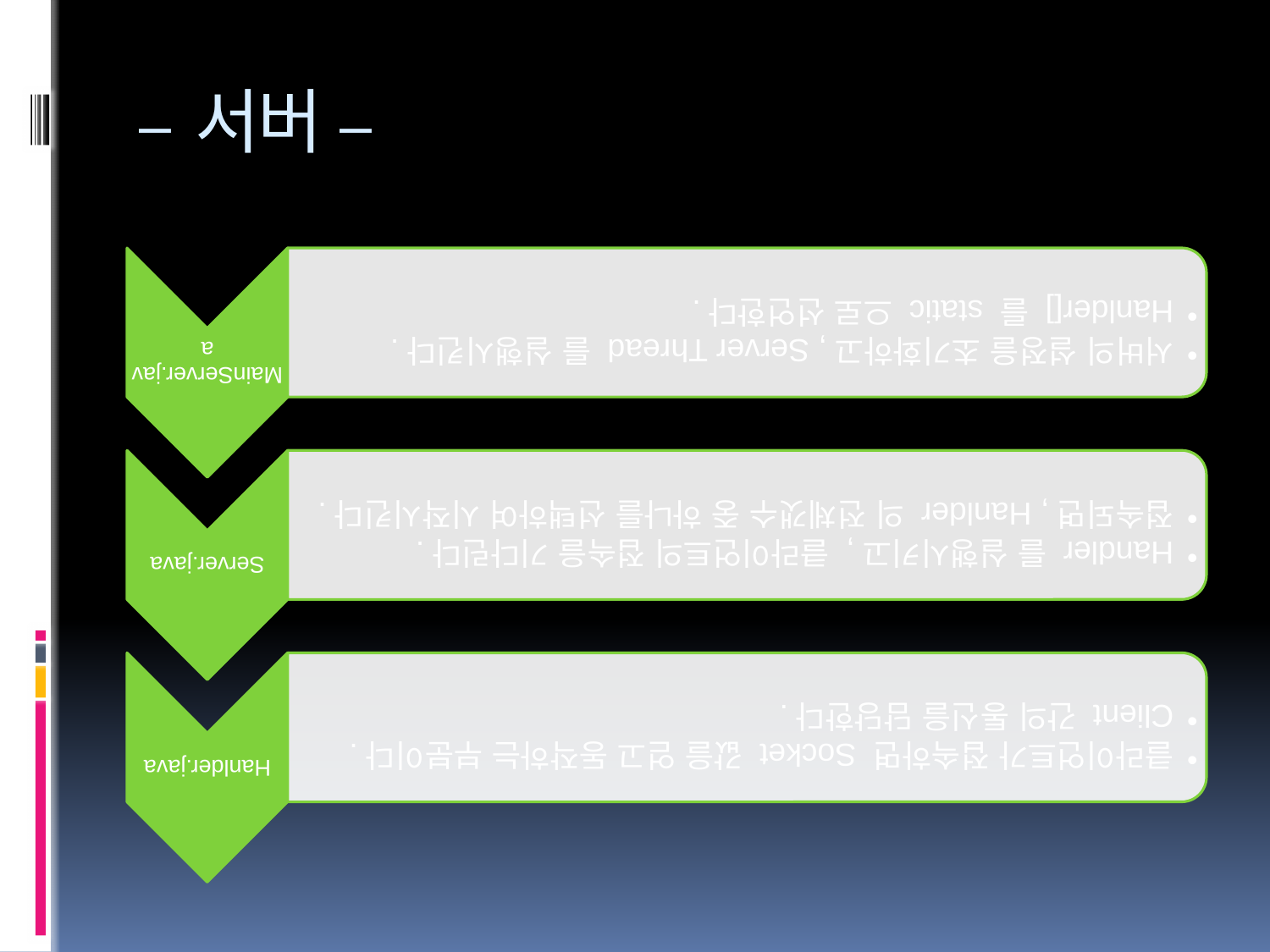

# -서버-
MainServer.java
서버의 설정을 초기화하고, Server Thread 를 실행시킨다.
Hanlder[] 를 static 으로 선언한다.
Server.java
Handler 를 실행시키고, 클라이언트의 접속을 기다린다.
접속되면, Hanlder 의 전체갯수 중 하나를 선택하여 시작시킨다.
Hanlder.java
클라이언트가 접속하면 Socket 값을 얻고 동작하는 부분이다.
Client 간의 통신을 담당한다.